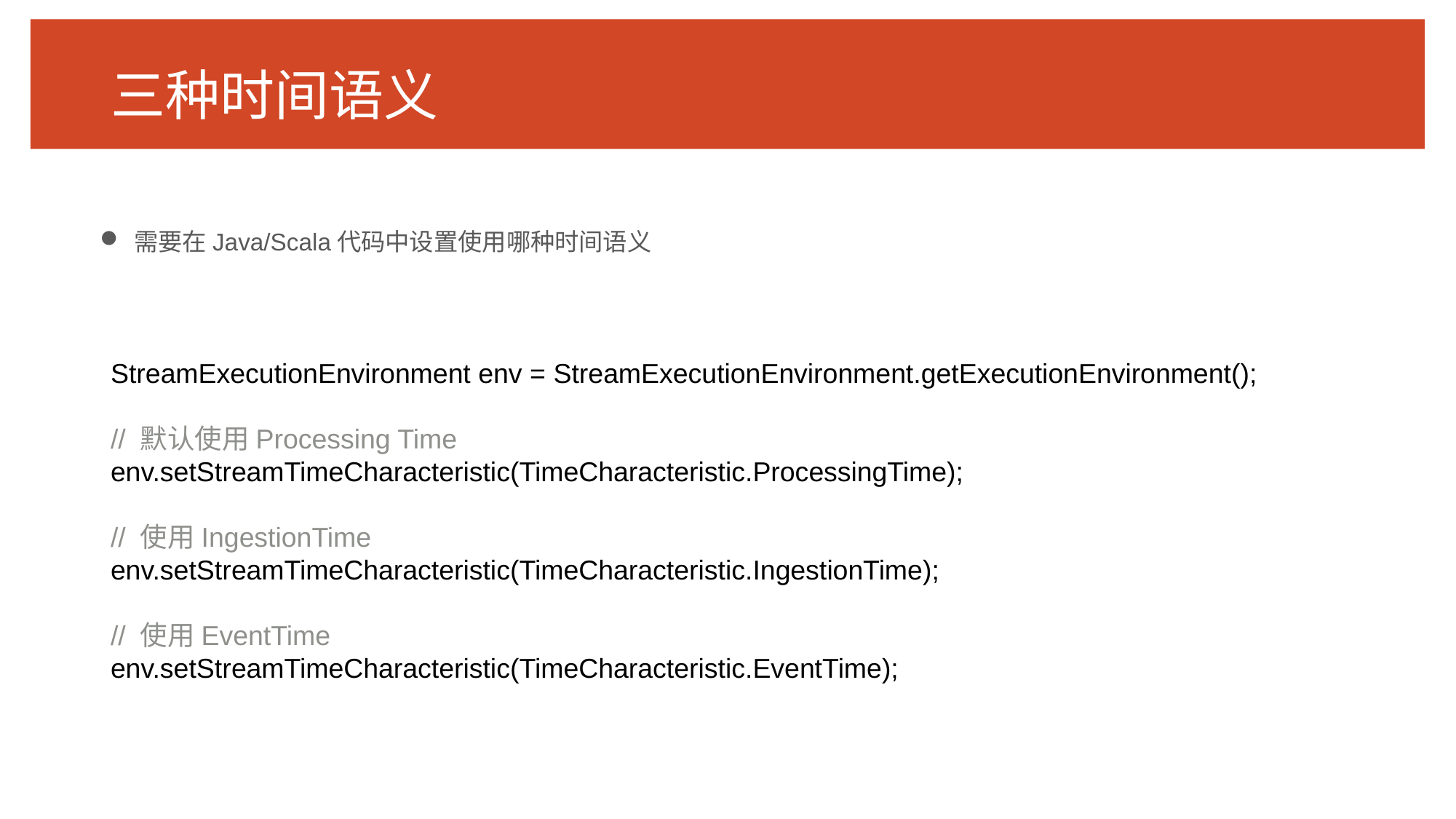

# 三种时间语义
需要在Java/Scala代码中设置使用哪种时间语义
StreamExecutionEnvironment env = StreamExecutionEnvironment.getExecutionEnvironment();

// 默认使用Processing Time
env.setStreamTimeCharacteristic(TimeCharacteristic.ProcessingTime);

// 使用IngestionTime
env.setStreamTimeCharacteristic(TimeCharacteristic.IngestionTime);

// 使用EventTime
env.setStreamTimeCharacteristic(TimeCharacteristic.EventTime);